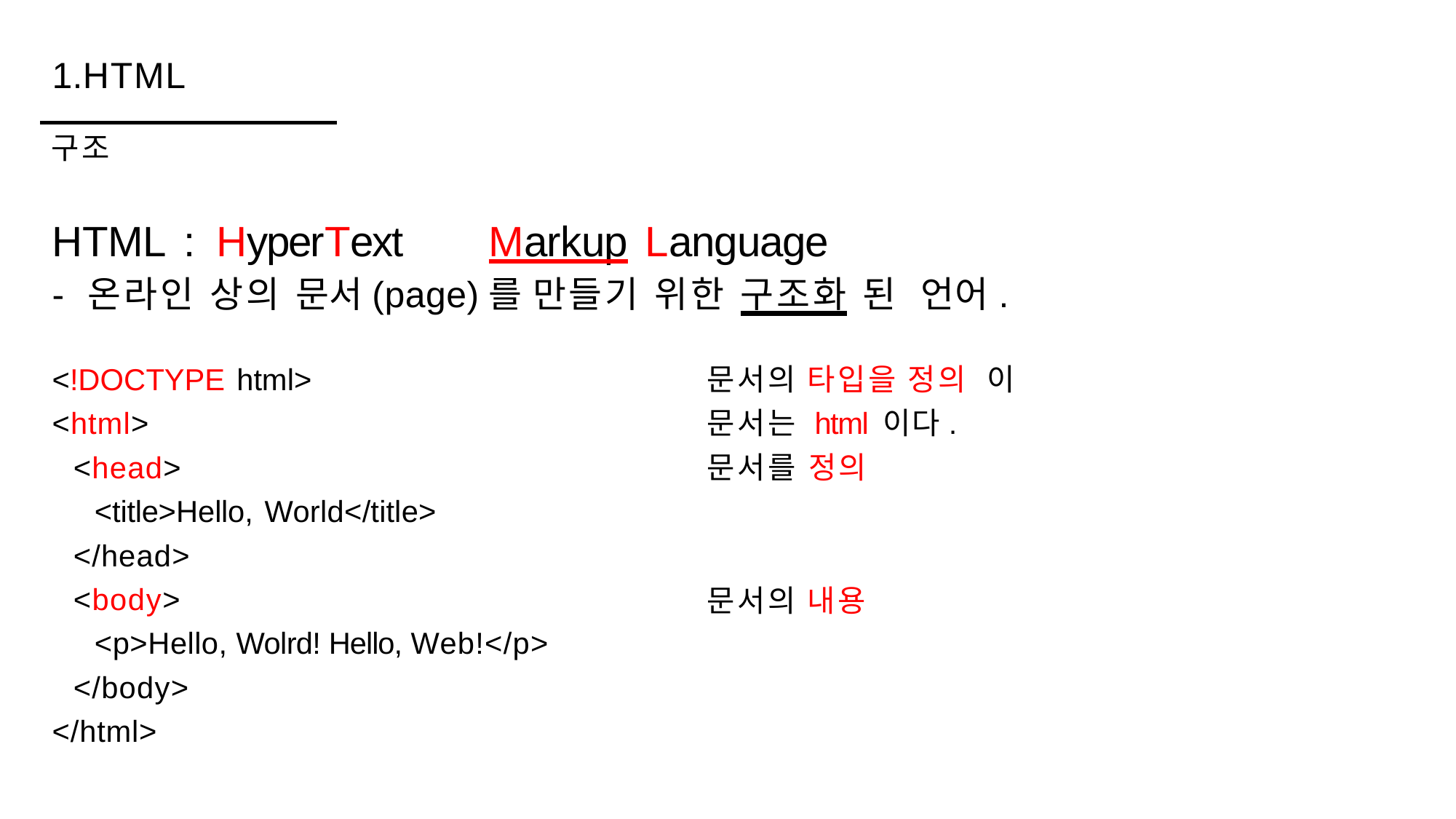

# 1.HTML

구조

HTML :  HyperText	Markup Language
- 온라인 상의 문서(page)를 만들기 위한 구조화 된 언어.
<!DOCTYPE html>
<html>
<head>
<title>Hello, World</title>
</head>
<body>
<p>Hello, Wolrd! Hello, Web!</p>
</body>
</html>
문서의 타입을 정의  이 문서는 html 이다.  문서를 정의
문서의 내용